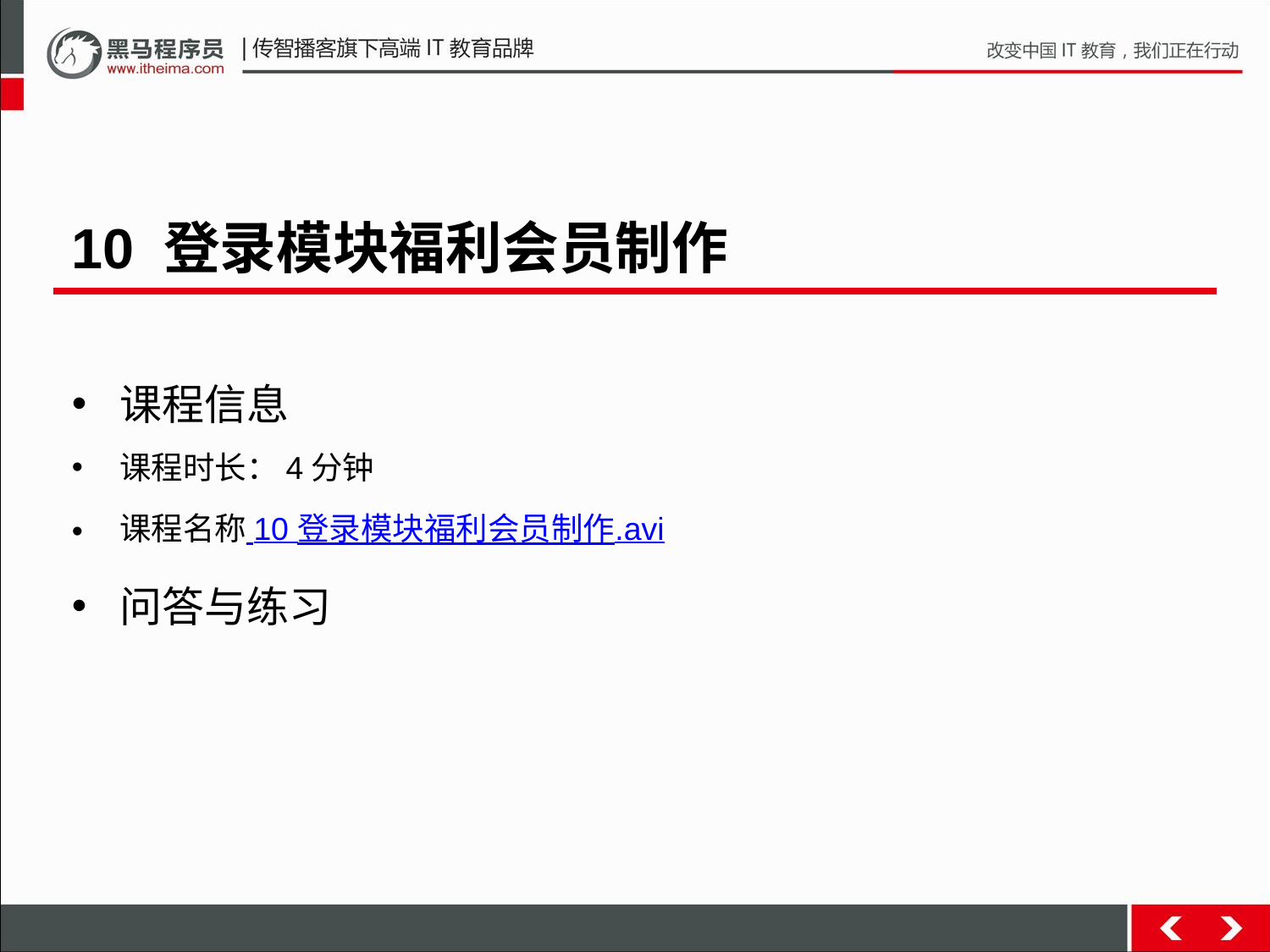

10 登录模块福利会员制作
课程信息
课程时长：4分钟
课程名称 10 登录模块福利会员制作.avi
问答与练习